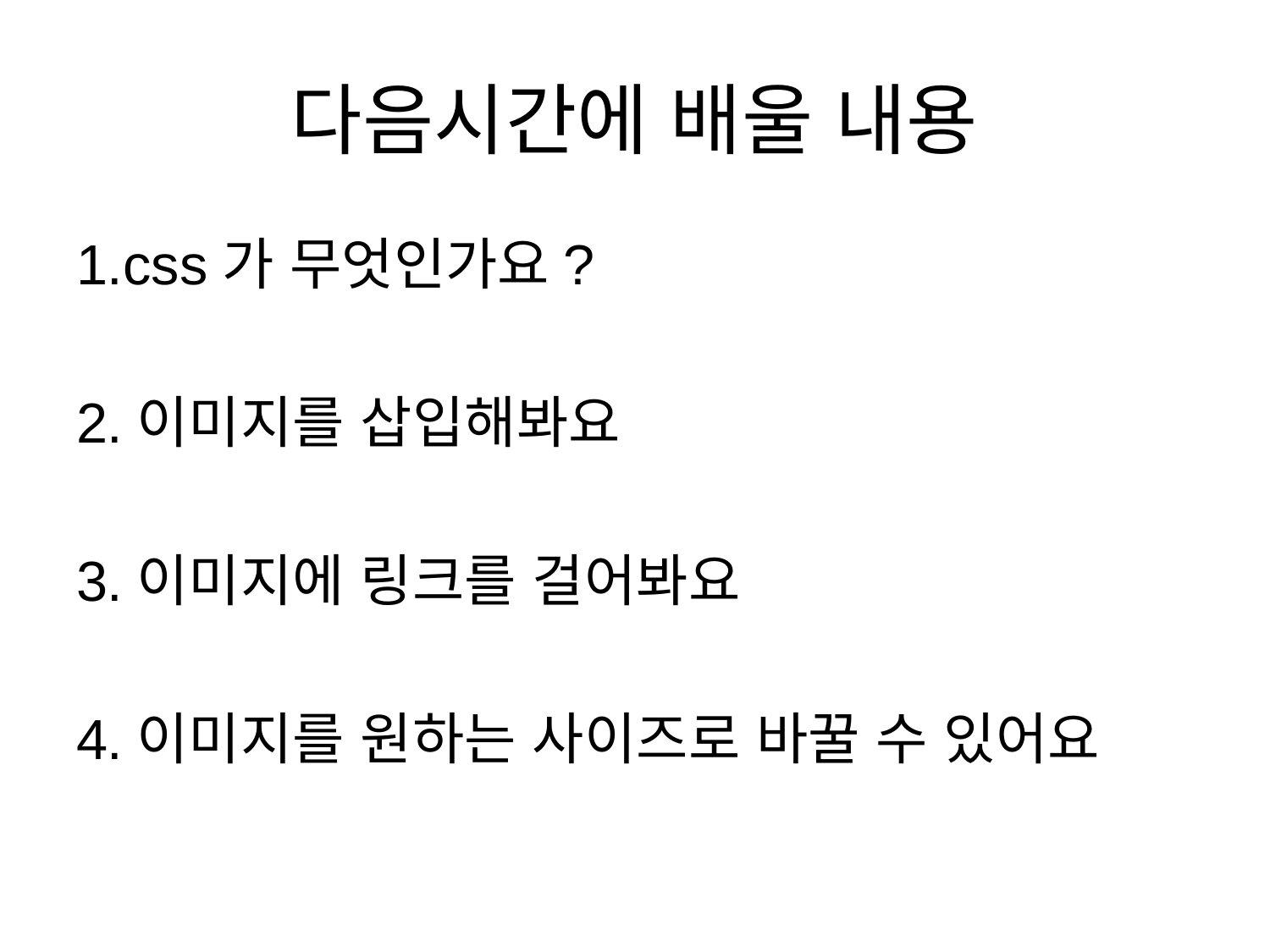

# 다음시간에 배울 내용
1.css가 무엇인가요?

2.이미지를 삽입해봐요

3.이미지에 링크를 걸어봐요

4.이미지를 원하는 사이즈로 바꿀 수 있어요